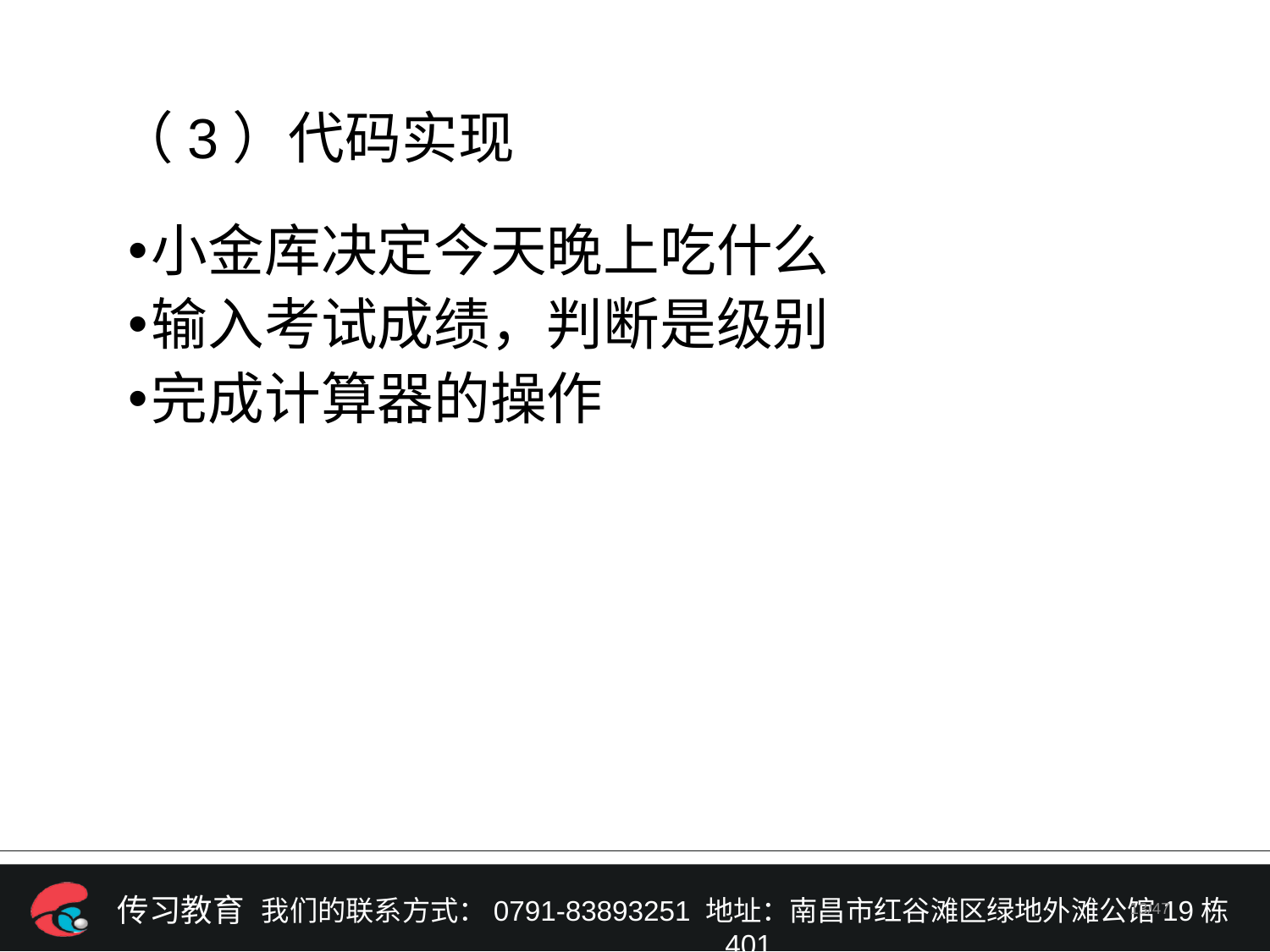

（3）代码实现
小金库决定今天晚上吃什么
输入考试成绩，判断是级别
完成计算器的操作
13/47